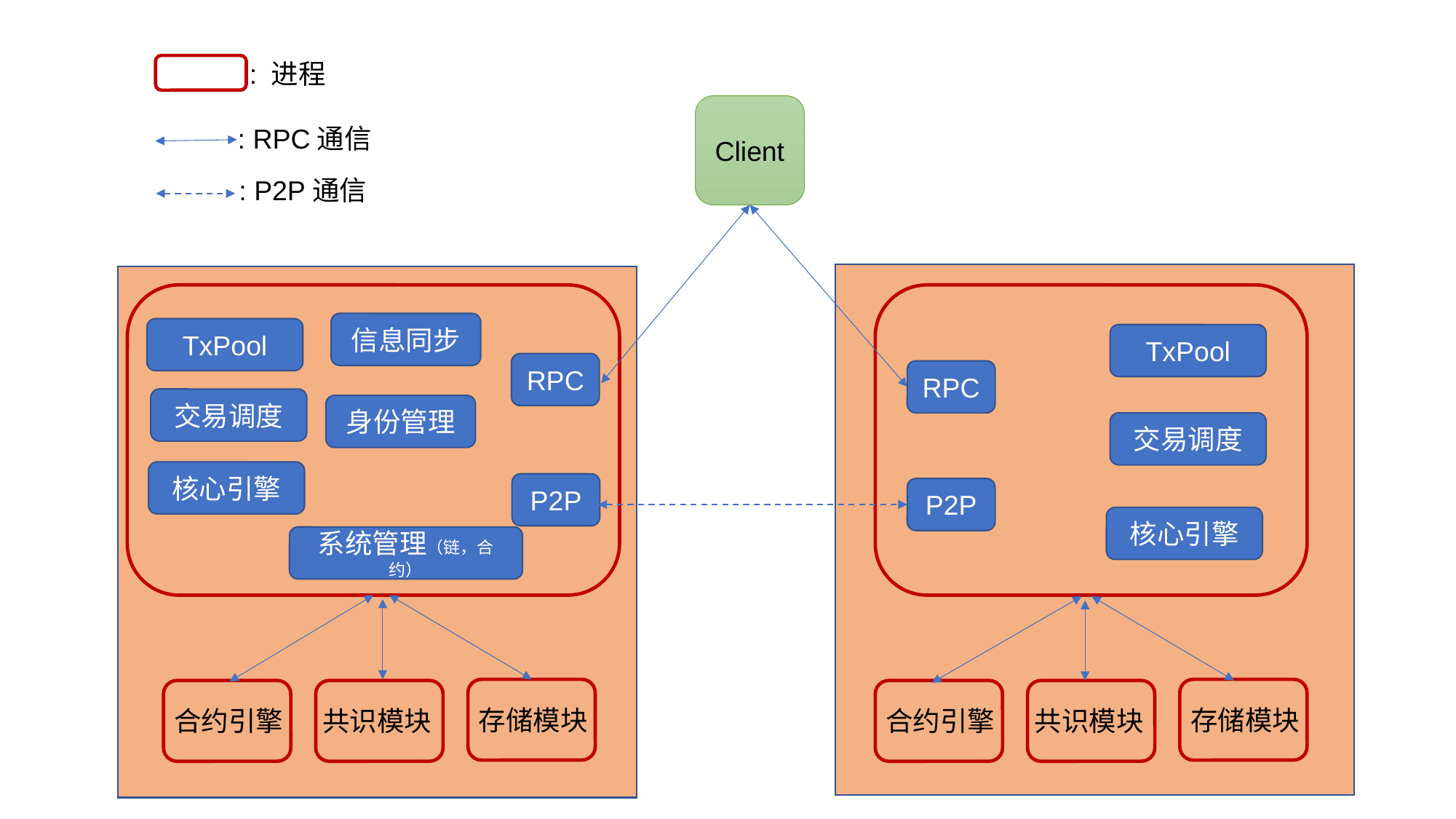

: 进程

Client
: RPC通信
: P2P通信

信息同步
TxPool
TxPool
RPC
RPC
交易调度
身份管理
交易调度
核心引擎
P2P
P2P
核心引擎
系统管理（链，合约）

存储模块
存储模块
合约引擎
共识模块
合约引擎
共识模块